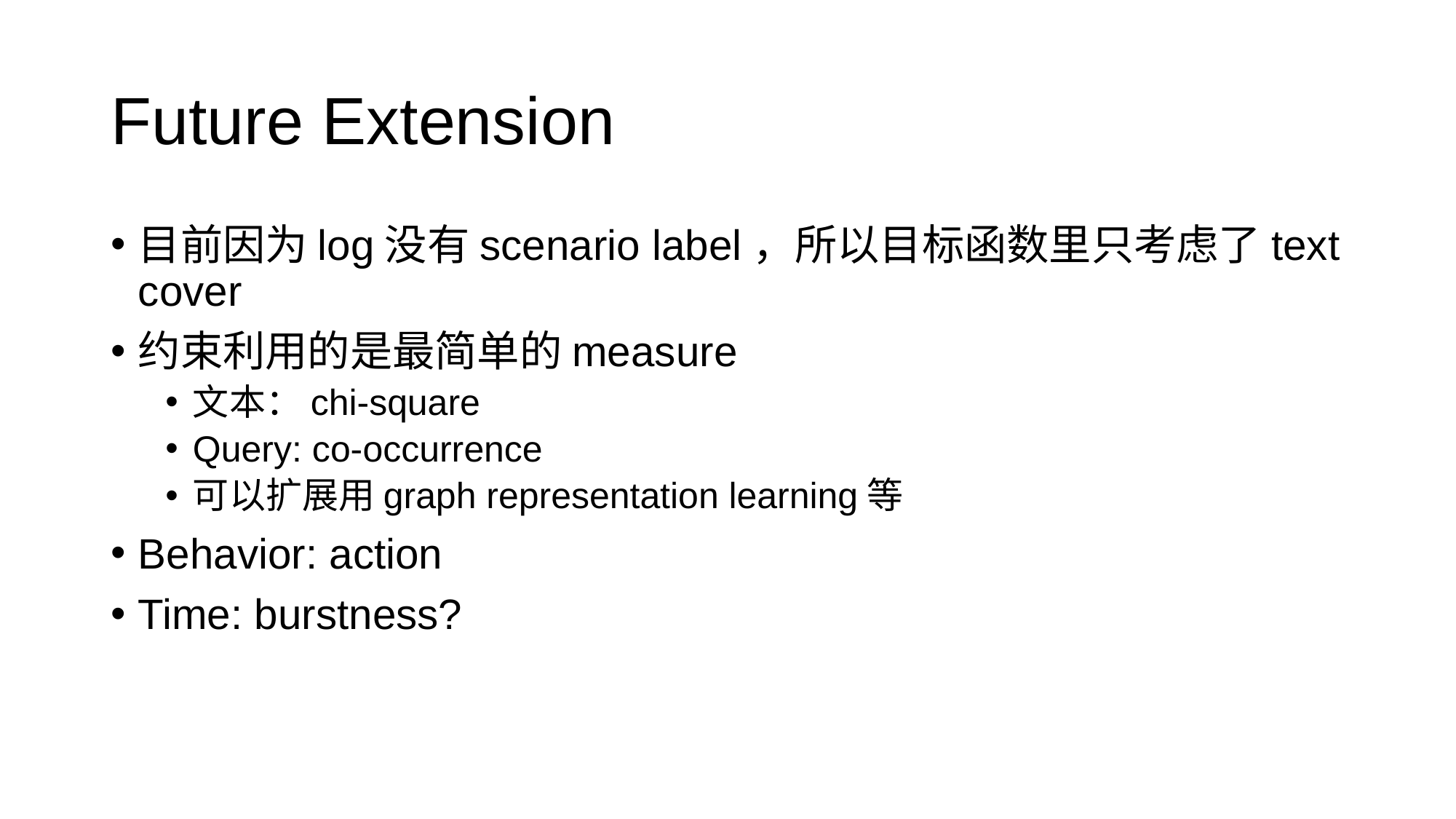

# Future Extension
目前因为log没有scenario label，所以目标函数里只考虑了text cover
约束利用的是最简单的measure
文本：chi-square
Query: co-occurrence
可以扩展用graph representation learning等
Behavior: action
Time: burstness?